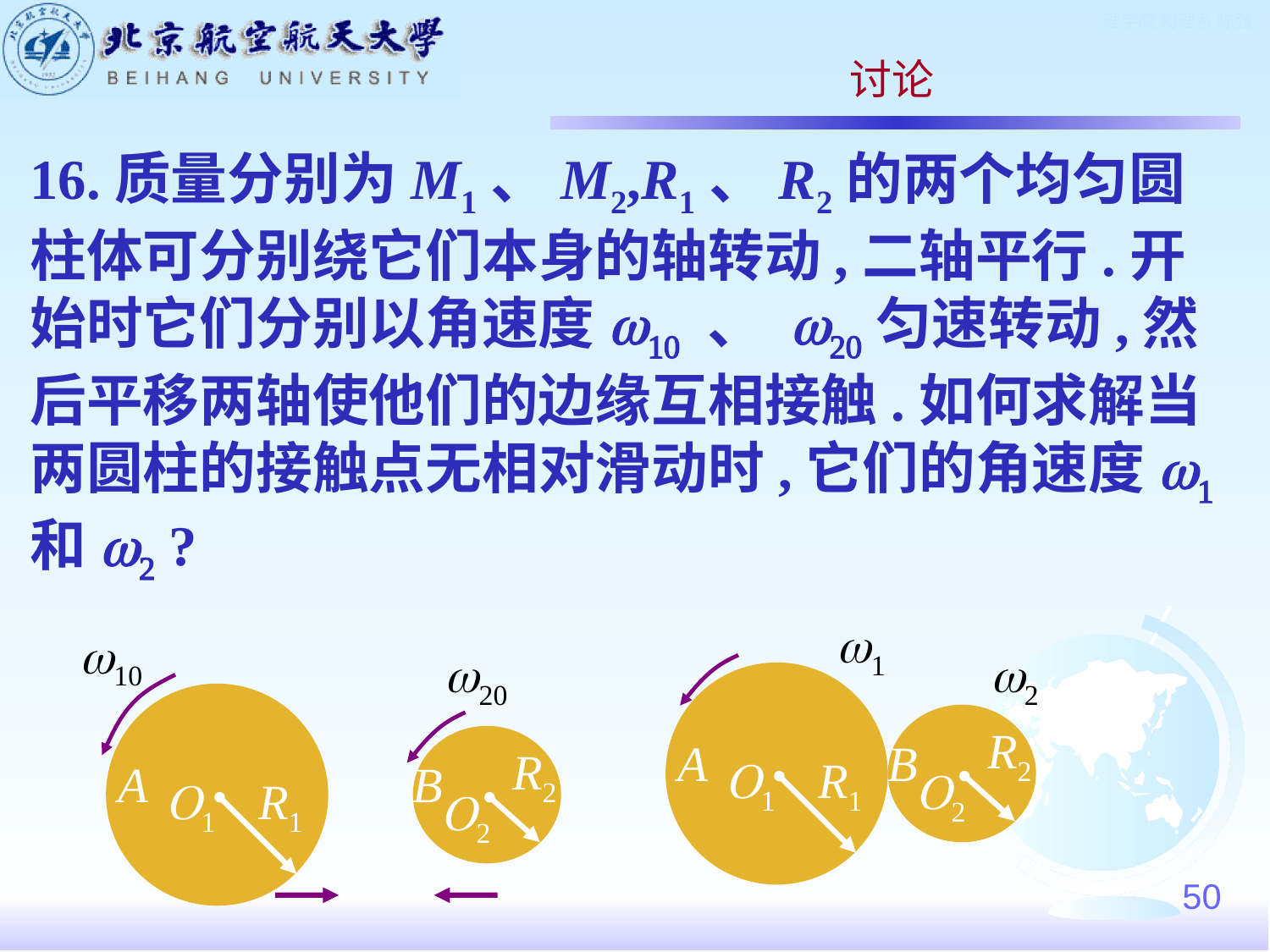

讨论
16.质量分别为M1、M2,R1、R2的两个均匀圆柱体可分别绕它们本身的轴转动,二轴平行.开始时它们分别以角速度ω10 、 ω20匀速转动,然后平移两轴使他们的边缘互相接触.如何求解当两圆柱的接触点无相对滑动时,它们的角速度ω1和ω2 ?
ω1
ω2

R2
A
B
Ο1
R1
Ο2

ω10
ω20

R2
A
B
Ο1
R1
Ο2

50